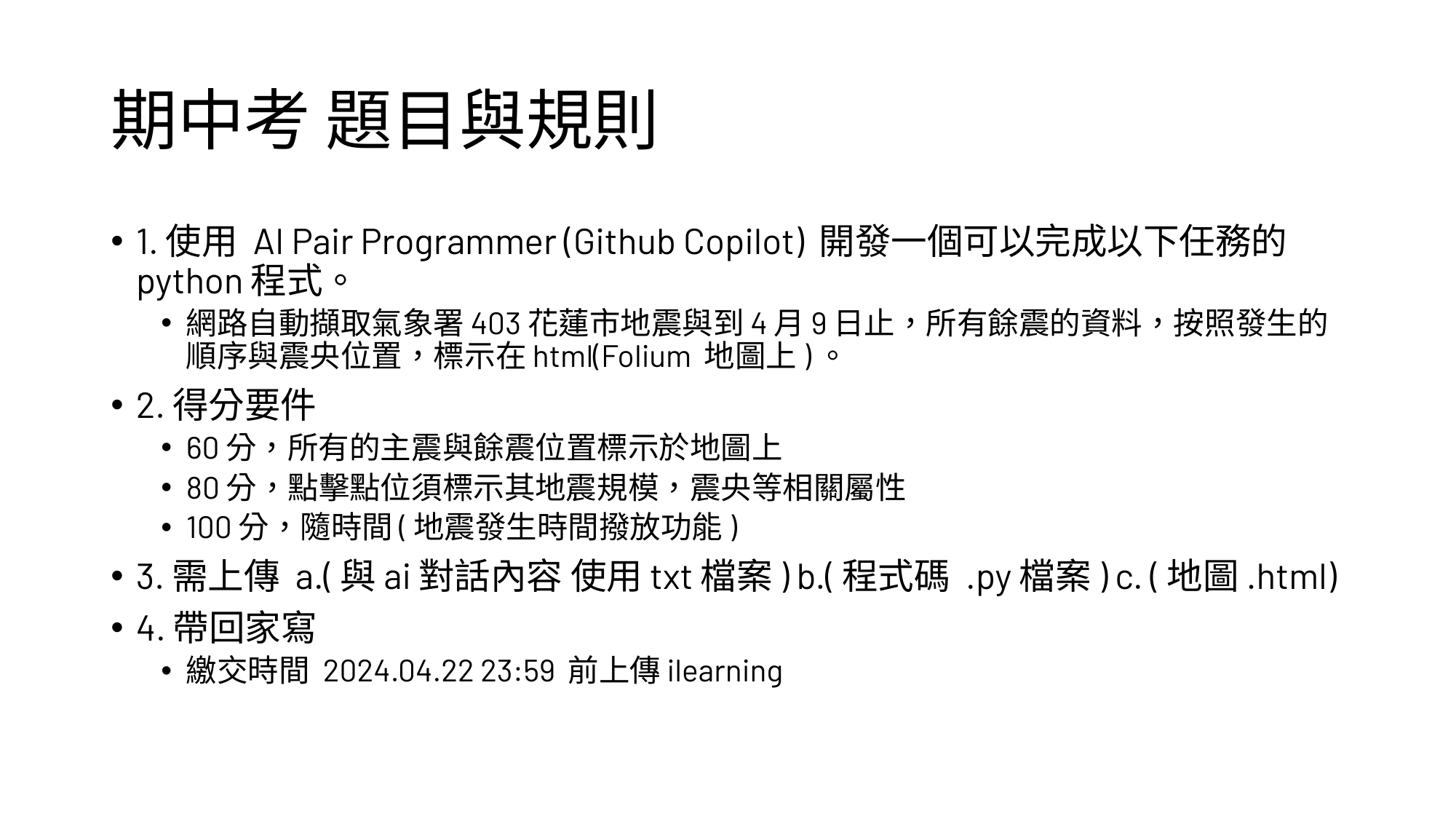

# 期中考 題目與規則
1.使用 AI Pair Programmer (Github Copilot) 開發一個可以完成以下任務的python程式。
網路自動擷取氣象署403花蓮市地震與到4月9日止，所有餘震的資料，按照發生的順序與震央位置，標示在html(Folium 地圖上)。
2.得分要件
60分，所有的主震與餘震位置標示於地圖上
80分，點擊點位須標示其地震規模，震央等相關屬性
100分，隨時間(地震發生時間撥放功能)
3.需上傳 a.(與ai對話內容 使用txt檔案) b.(程式碼 .py檔案) c. (地圖.html)
4.帶回家寫
繳交時間 2024.04.22 23:59 前上傳ilearning